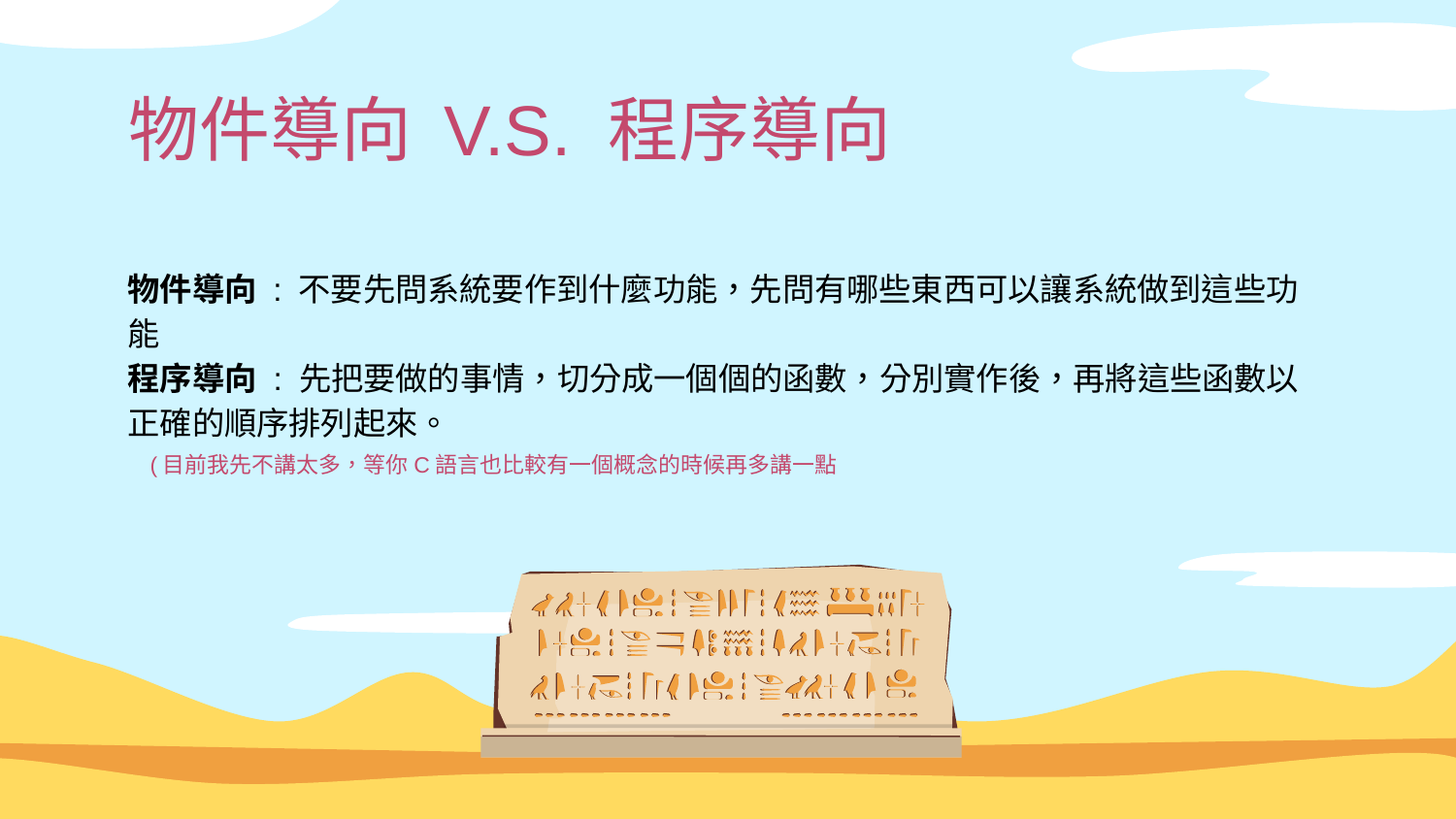

# 物件導向 V.S. 程序導向
物件導向 : 不要先問系統要作到什麼功能，先問有哪些東西可以讓系統做到這些功能
程序導向 : 先把要做的事情，切分成一個個的函數，分別實作後，再將這些函數以正確的順序排列起來。
(目前我先不講太多，等你C語言也比較有一個概念的時候再多講一點